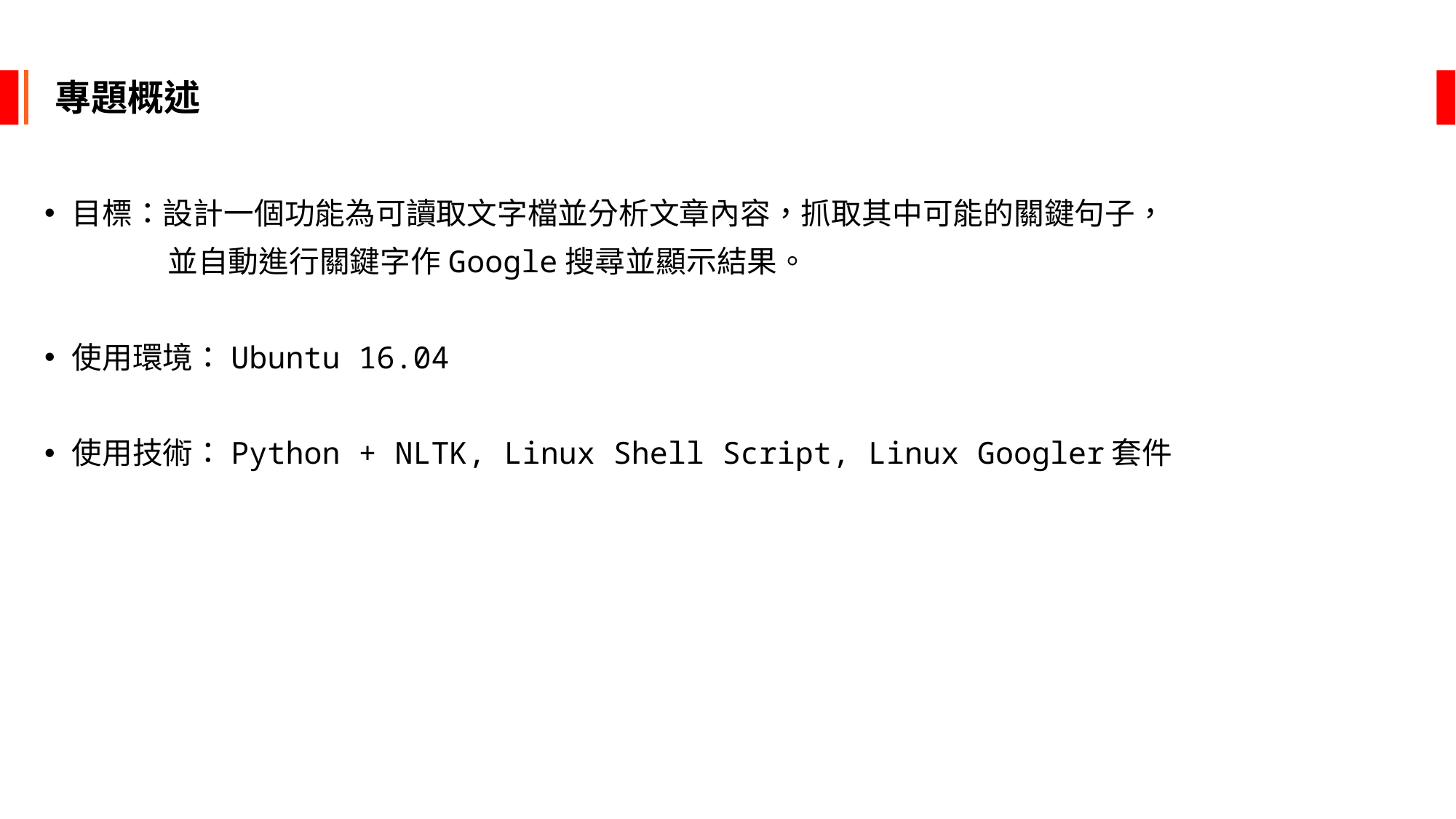

專題概述

目標：設計一個功能為可讀取文字檔並分析文章內容，抓取其中可能的關鍵句子，
	 並自動進行關鍵字作Google搜尋並顯示結果。

使用環境：Ubuntu 16.04

使用技術：Python + NLTK, Linux Shell Script, Linux Googler套件